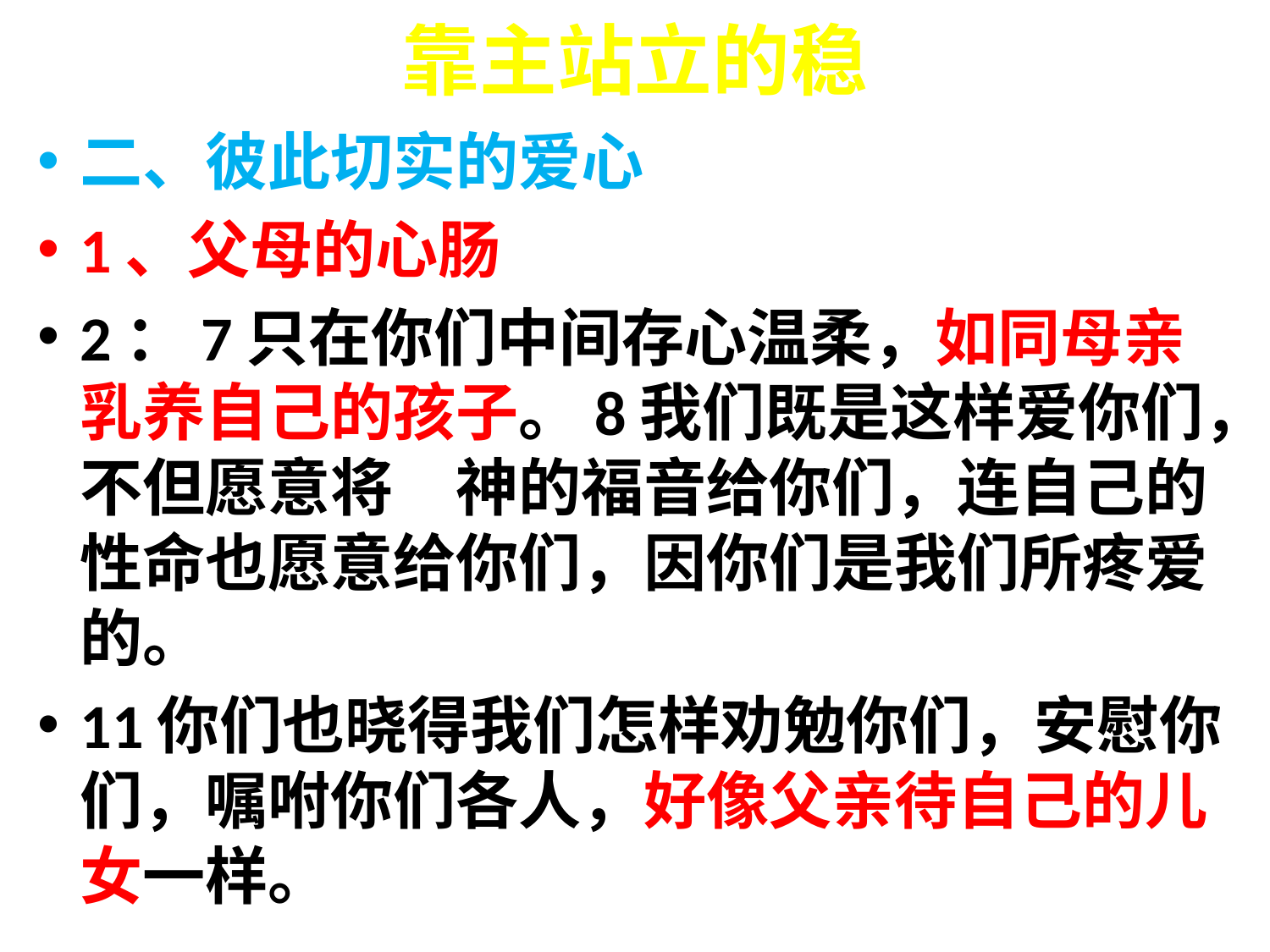

# 靠主站立的稳
二、彼此切实的爱心
1、父母的心肠
2：7只在你们中间存心温柔，如同母亲乳养自己的孩子。8我们既是这样爱你们，不但愿意将　神的福音给你们，连自己的性命也愿意给你们，因你们是我们所疼爱的。
11你们也晓得我们怎样劝勉你们，安慰你们，嘱咐你们各人，好像父亲待自己的儿女一样。